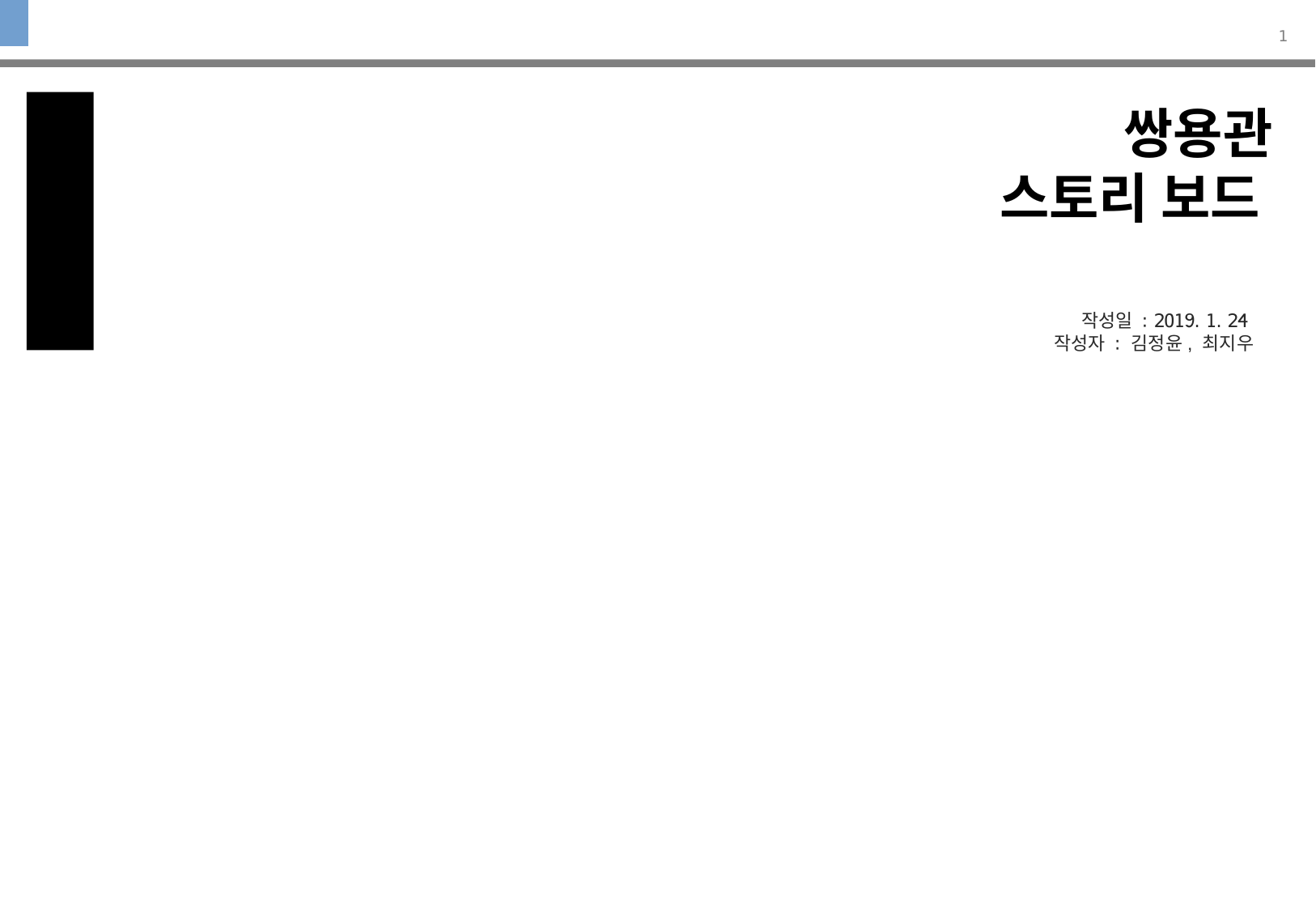

1

쌍용관
스토리 보드
작성일 : 2019. 1. 24
     작성자 : 김정윤, 최지우